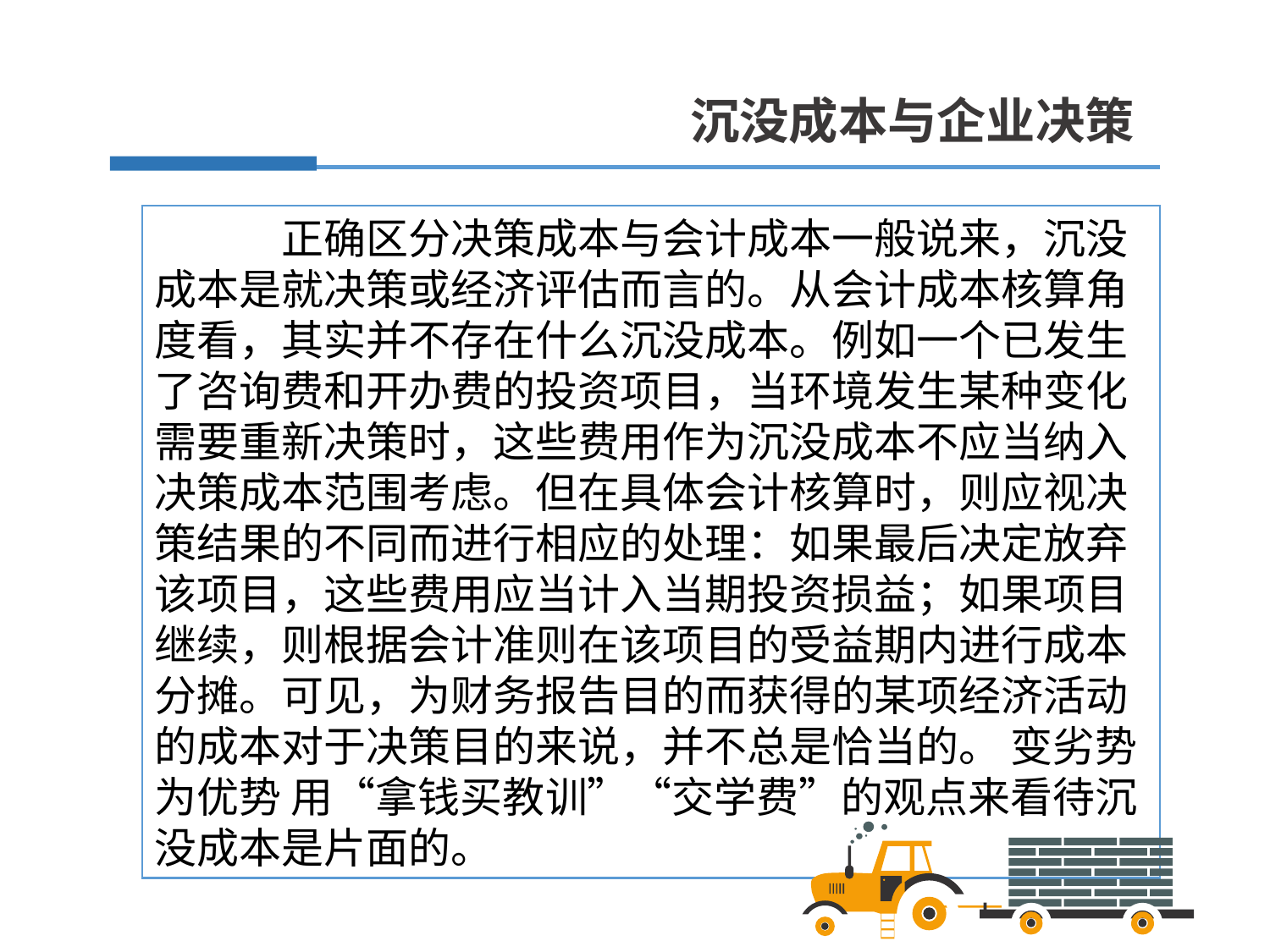

沉没成本与企业决策

	正确区分决策成本与会计成本一般说来，沉没成本是就决策或经济评估而言的。从会计成本核算角度看，其实并不存在什么沉没成本。例如一个已发生了咨询费和开办费的投资项目，当环境发生某种变化需要重新决策时，这些费用作为沉没成本不应当纳入决策成本范围考虑。但在具体会计核算时，则应视决策结果的不同而进行相应的处理：如果最后决定放弃该项目，这些费用应当计入当期投资损益；如果项目继续，则根据会计准则在该项目的受益期内进行成本分摊。可见，为财务报告目的而获得的某项经济活动的成本对于决策目的来说，并不总是恰当的。 变劣势为优势 用“拿钱买教训”“交学费”的观点来看待沉没成本是片面的。